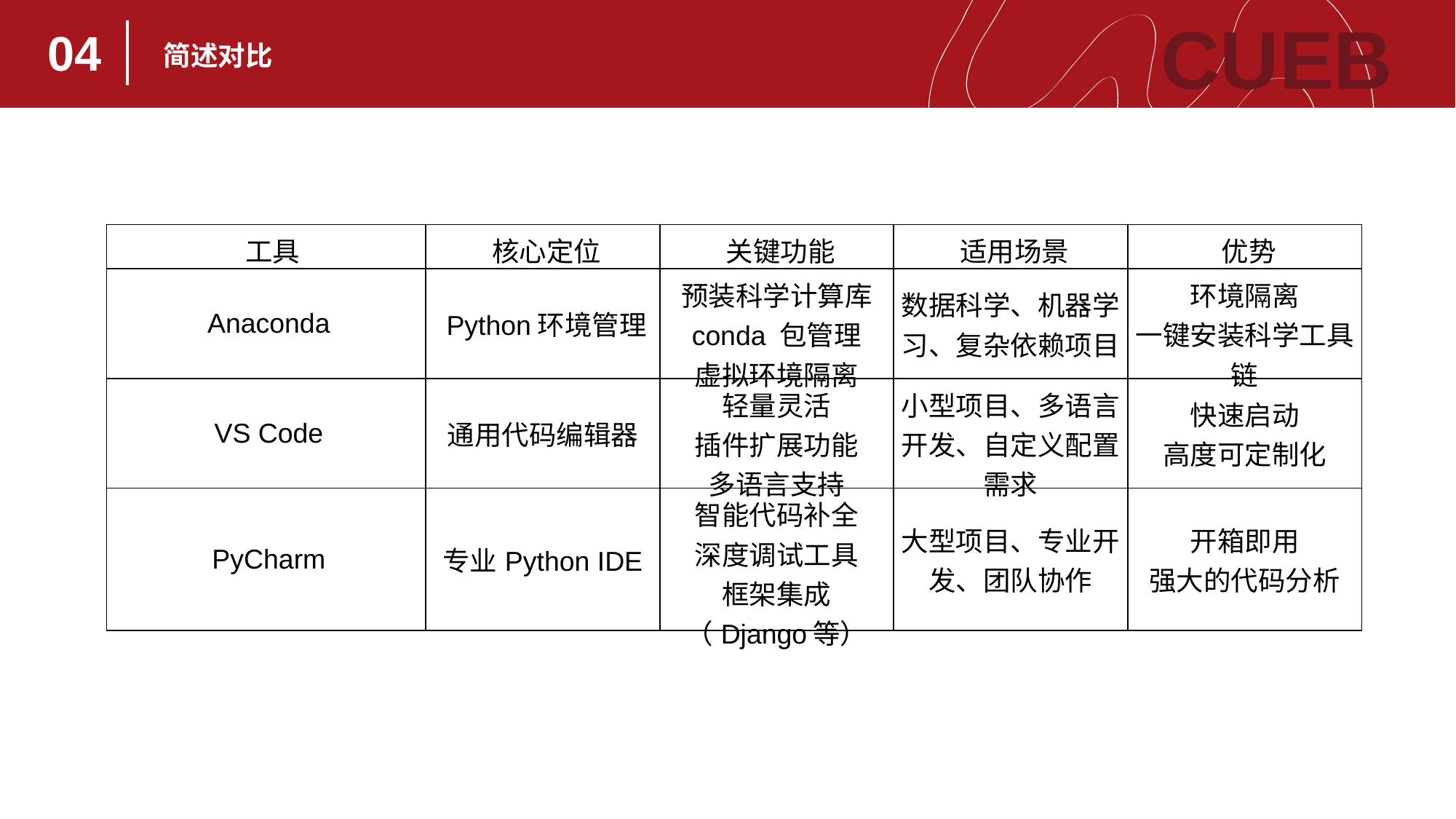

CUEB
04
简述对比
| 工具 | 核心定位 | 关键功能 | 适用场景 | 优势 |
| --- | --- | --- | --- | --- |
| Anaconda | Python环境管理 | 预装科学计算库 conda 包管理 虚拟环境隔离 | 数据科学、机器学习、复杂依赖项目 | 环境隔离 一键安装科学工具链 |
| VS Code | 通用代码编辑器 | 轻量灵活 插件扩展功能 多语言支持 | 小型项目、多语言开发、自定义配置需求 | 快速启动 高度可定制化 |
| PyCharm | 专业Python IDE | 智能代码补全 深度调试工具 框架集成（Django等） | 大型项目、专业开发、团队协作 | 开箱即用 强大的代码分析 |